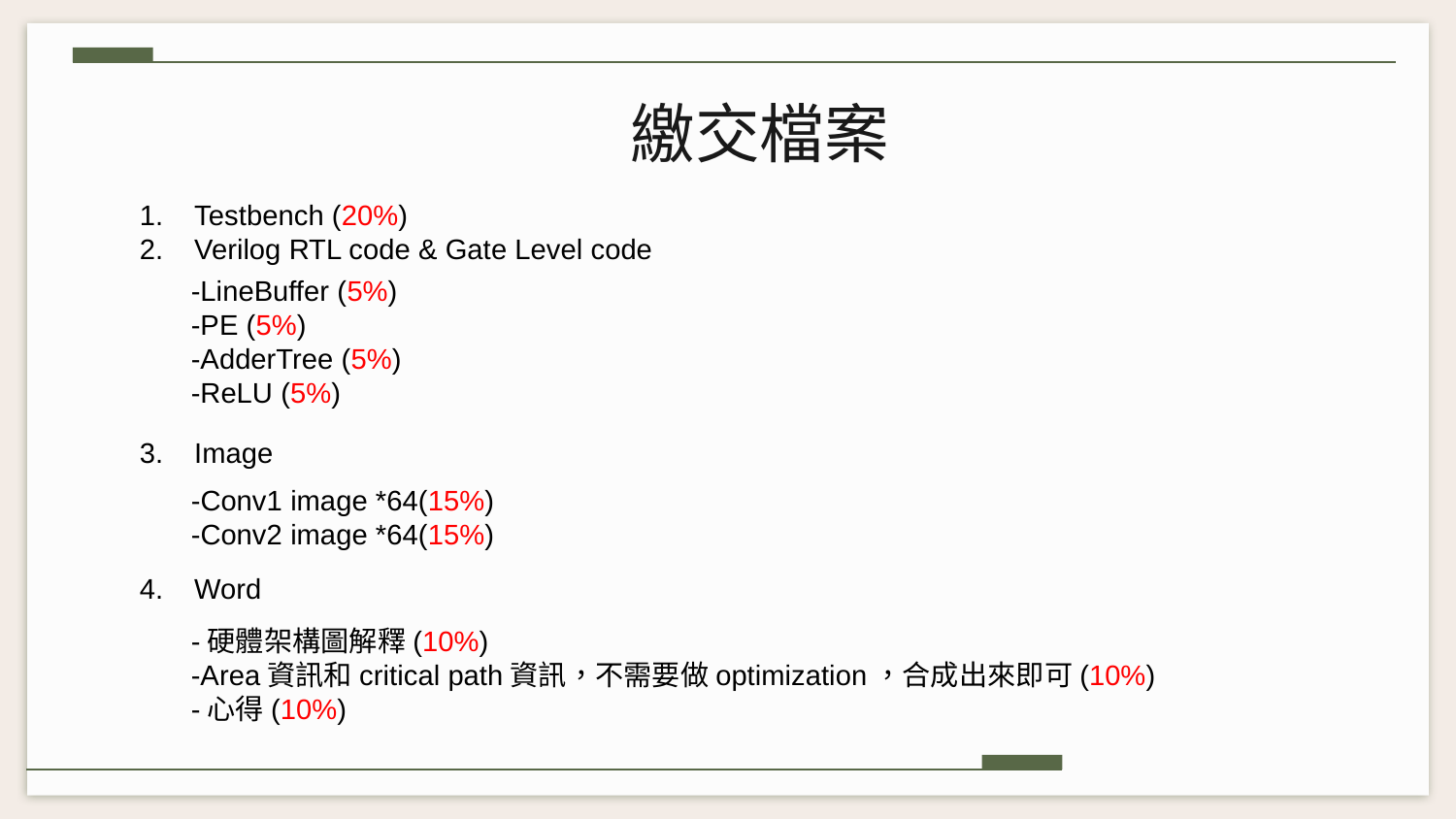

# 繳交檔案
Testbench (20%)
Verilog RTL code & Gate Level code

Image

Word

-LineBuffer (5%)
-PE (5%)
-AdderTree (5%)
-ReLU (5%)
-Conv1 image *64(15%)
-Conv2 image *64(15%)
-硬體架構圖解釋(10%)
-Area資訊和critical path資訊，不需要做optimization，合成出來即可(10%)
-心得(10%)